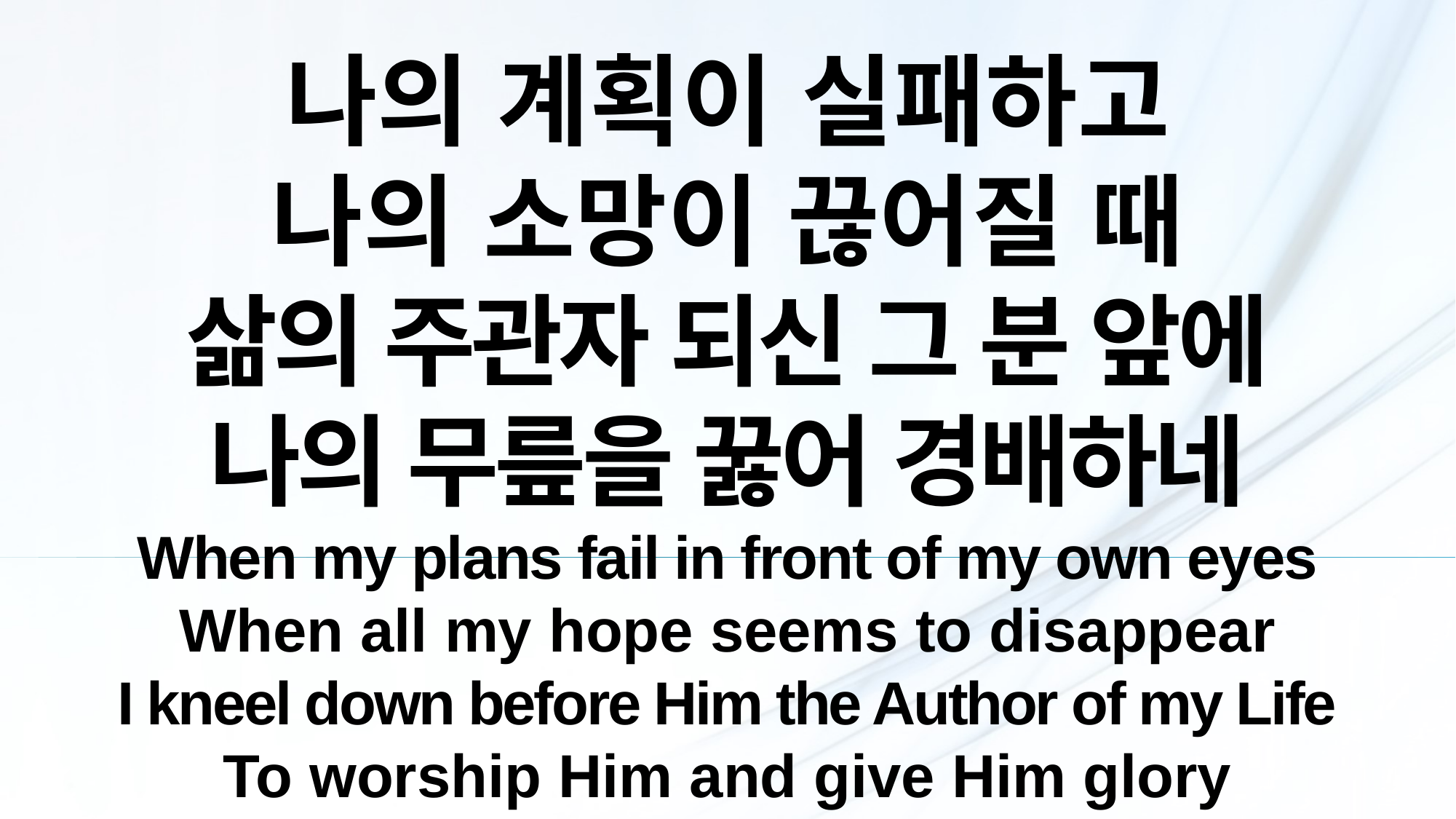

# 나의 계획이 실패하고 나의 소망이 끊어질 때 삶의 주관자 되신 그 분 앞에 나의 무릎을 꿇어 경배하네 When my plans fail in front of my own eyes When all my hope seems to disappear I kneel down before Him the Author of my Life To worship Him and give Him glory